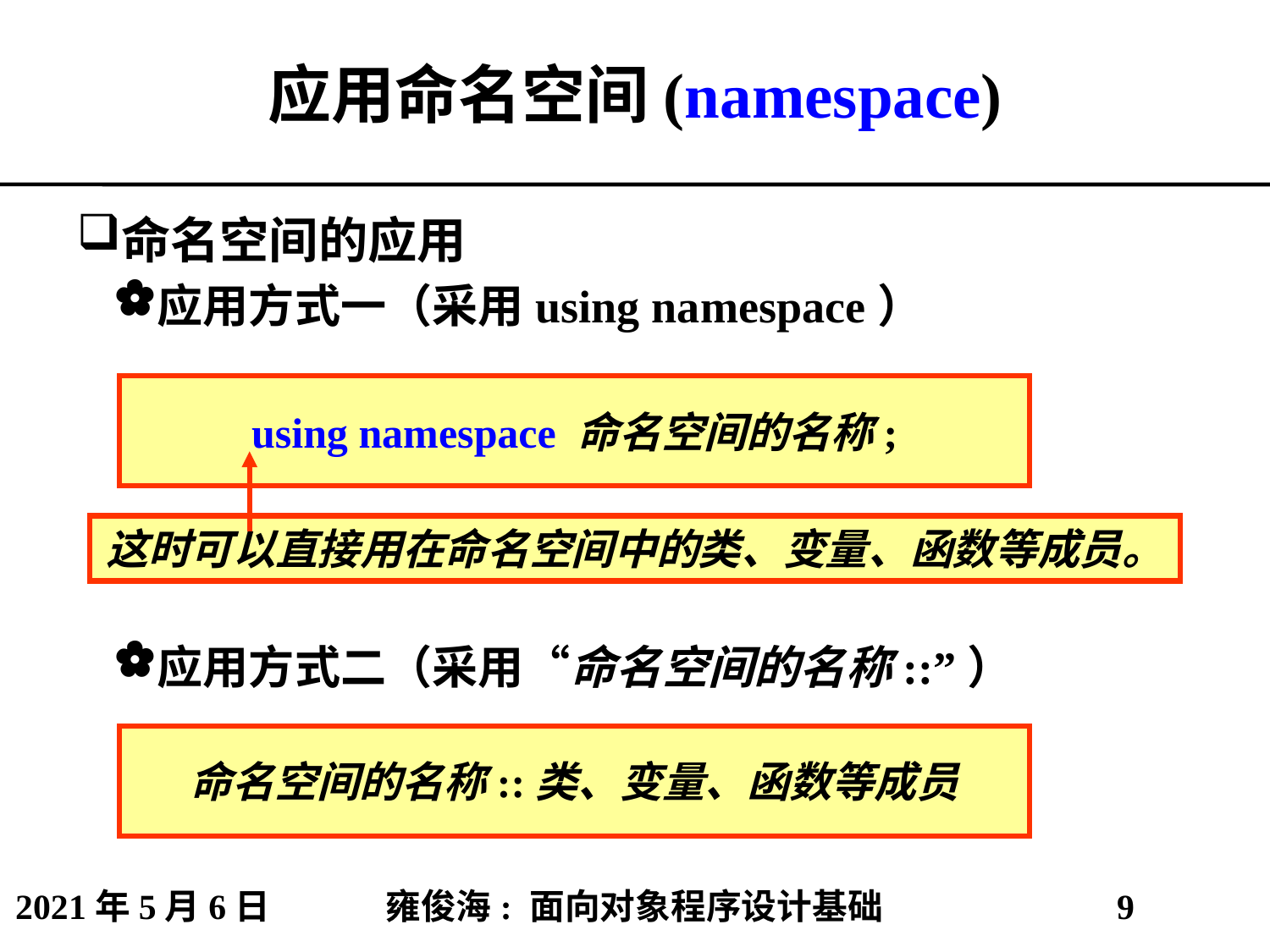

# 应用命名空间(namespace)

命名空间的应用
应用方式一（采用using namespace）

应用方式二（采用“命名空间的名称::”）
using namespace 命名空间的名称;
这时可以直接用在命名空间中的类、变量、函数等成员。
命名空间的名称::类、变量、函数等成员
2021年5月6日
雍俊海: 面向对象程序设计基础
9